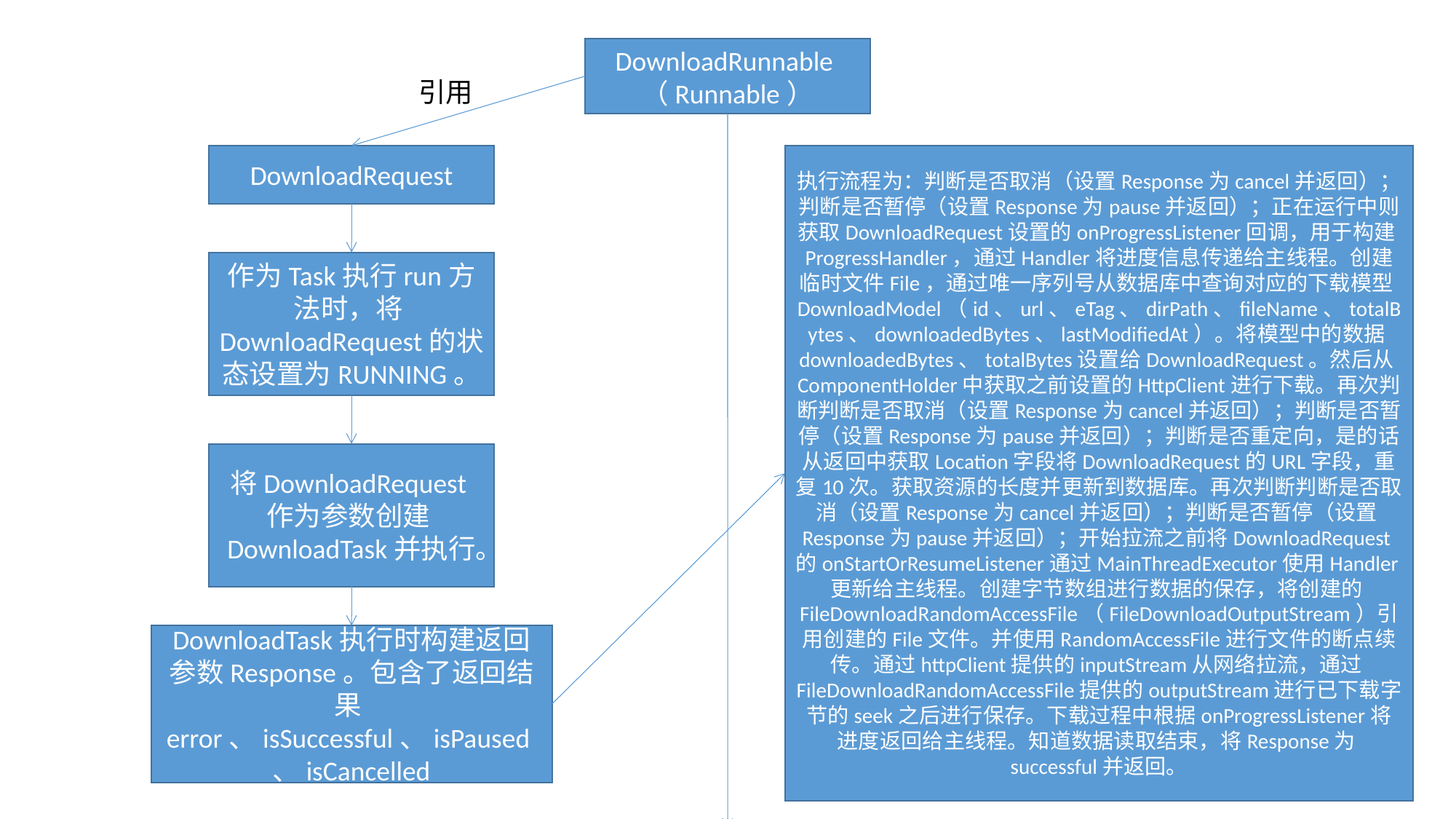

DownloadRunnable（Runnable）
引用
DownloadRequest
执行流程为：判断是否取消（设置Response为cancel并返回）；判断是否暂停（设置Response为pause并返回）；正在运行中则获取DownloadRequest设置的onProgressListener回调，用于构建ProgressHandler，通过Handler将进度信息传递给主线程。创建临时文件File，通过唯一序列号从数据库中查询对应的下载模型DownloadModel（id、url、eTag、dirPath、fileName、totalBytes、downloadedBytes、lastModifiedAt）。将模型中的数据downloadedBytes、totalBytes设置给DownloadRequest。然后从ComponentHolder中获取之前设置的HttpClient进行下载。再次判断判断是否取消（设置Response为cancel并返回）；判断是否暂停（设置Response为pause并返回）；判断是否重定向，是的话从返回中获取Location字段将DownloadRequest的URL字段，重复10次。获取资源的长度并更新到数据库。再次判断判断是否取消（设置Response为cancel并返回）；判断是否暂停（设置Response为pause并返回）；开始拉流之前将DownloadRequest的onStartOrResumeListener通过MainThreadExecutor使用Handler更新给主线程。创建字节数组进行数据的保存，将创建的FileDownloadRandomAccessFile（FileDownloadOutputStream）引用创建的File文件。并使用RandomAccessFile进行文件的断点续传。通过httpClient提供的inputStream从网络拉流，通过FileDownloadRandomAccessFile提供的outputStream进行已下载字节的seek之后进行保存。下载过程中根据onProgressListener将进度返回给主线程。知道数据读取结束，将Response为successful并返回。
作为Task执行run方法时，将DownloadRequest的状态设置为RUNNING。
将DownloadRequest作为参数创建DownloadTask并执行。
DownloadTask执行时构建返回参数Response。包含了返回结果error、isSuccessful、isPaused、isCancelled